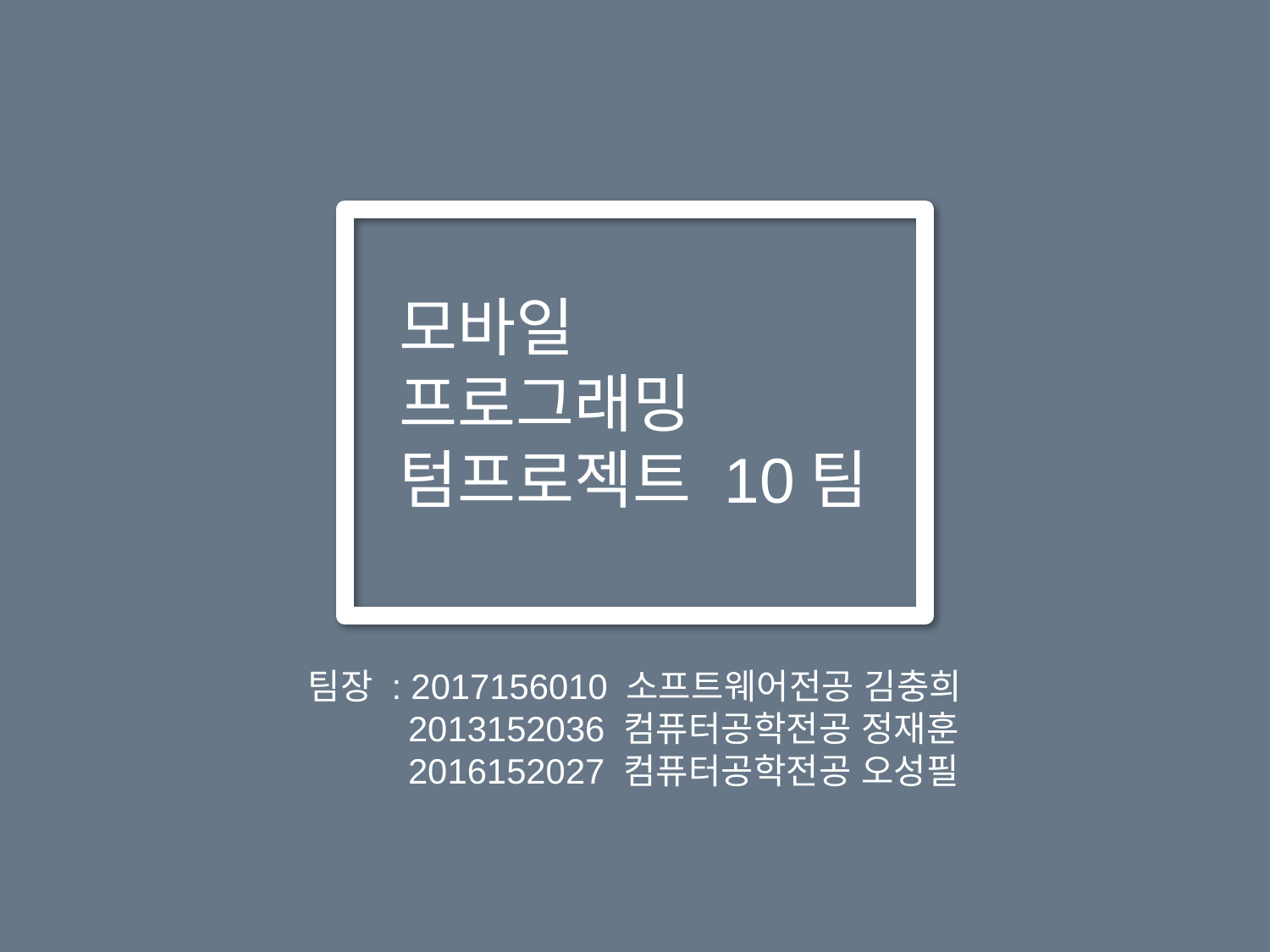

모바일
프로그래밍
텀프로젝트 10팀

팀장 : 2017156010 소프트웨어전공 김충희
          2013152036 컴퓨터공학전공 정재훈
          2016152027 컴퓨터공학전공 오성필